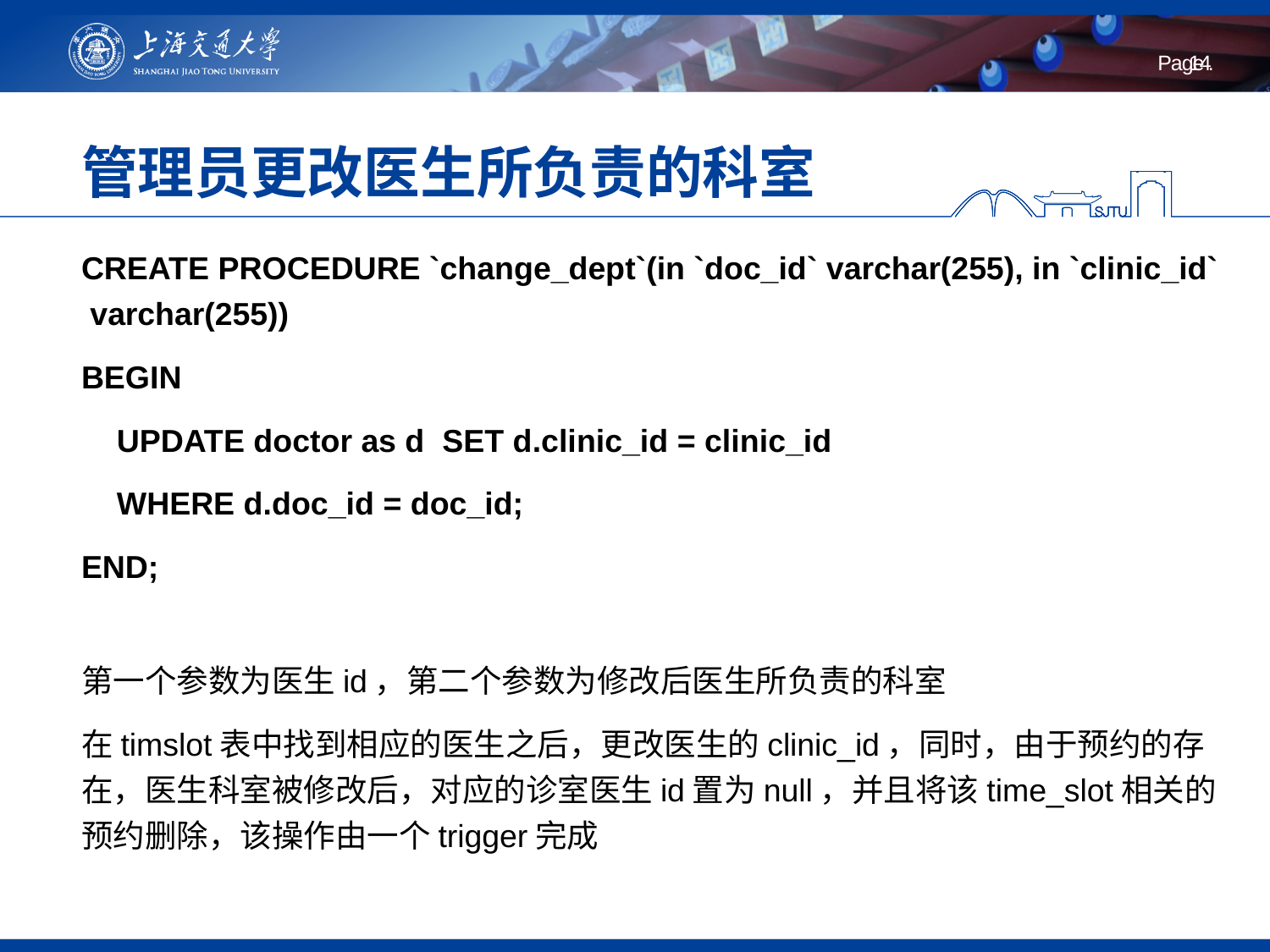

# 管理员更改医生所负责的科室
CREATE PROCEDURE `change_dept`(in `doc_id` varchar(255), in `clinic_id` varchar(255))
BEGIN
    UPDATE doctor as d  SET d.clinic_id = clinic_id
    WHERE d.doc_id = doc_id;
END;
第一个参数为医生id，第二个参数为修改后医生所负责的科室
在timslot表中找到相应的医生之后，更改医生的clinic_id，同时，由于预约的存在，医生科室被修改后，对应的诊室医生id置为null，并且将该time_slot相关的预约删除，该操作由一个trigger完成